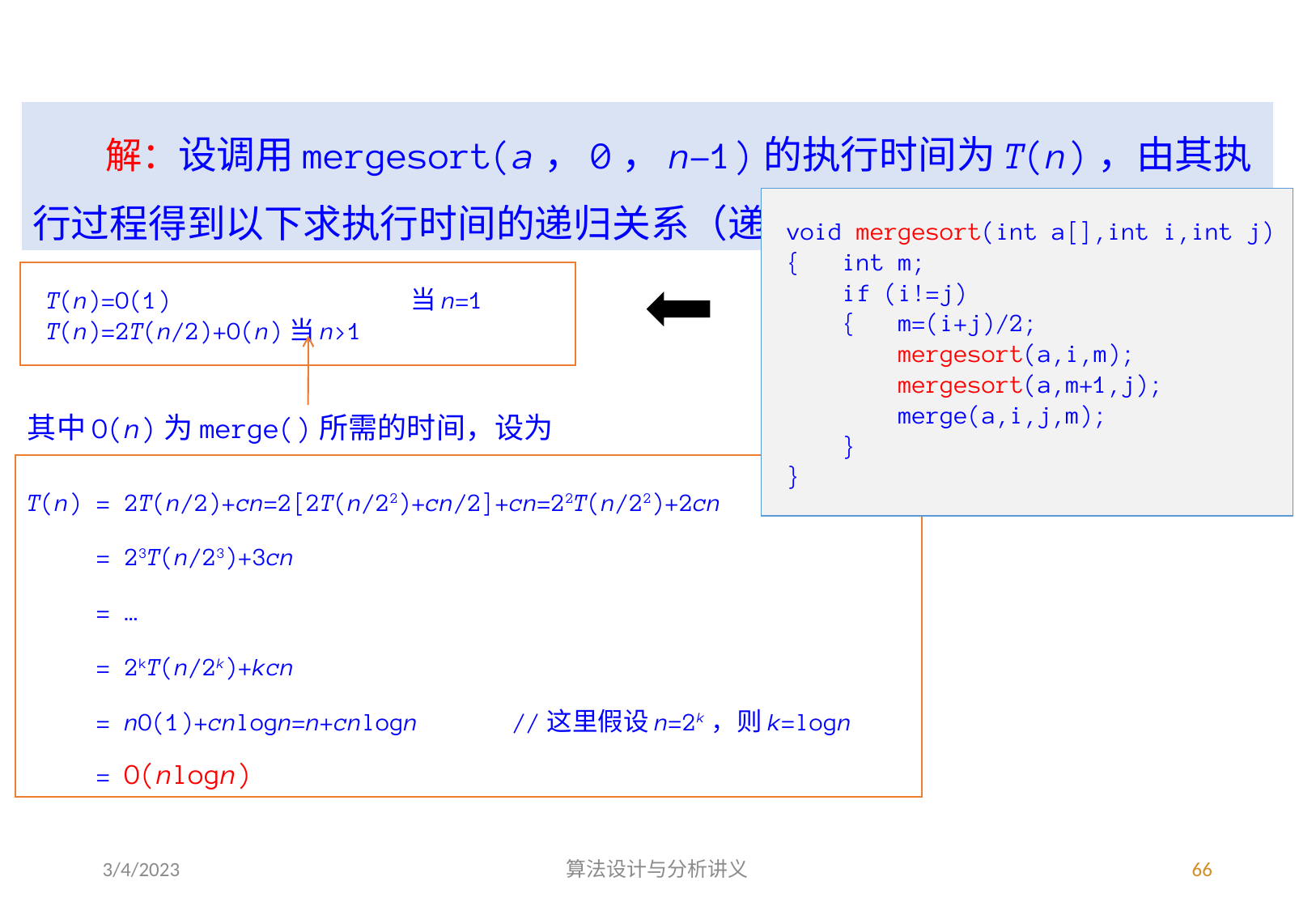

解：设调用mergesort(a，0，n-1)的执行时间为T(n)，由其执行过程得到以下求执行时间的递归关系（递推关系式）：
void mergesort(int a[],int i,int j)
{   int m;
    if (i!=j)
    {   m=(i+j)/2;
        mergesort(a,i,m);
        mergesort(a,m+1,j);
        merge(a,i,j,m);
    }
}
T(n)=O(1)		当n=1
T(n)=2T(n/2)+O(n)	当n>1

其中O(n)为merge()所需的时间，设为cn（c>0）。
T(n) = 2T(n/2)+cn=2[2T(n/22)+cn/2]+cn=22T(n/22)+2cn
     = 23T(n/23)+3cn
     = …
     = 2kT(n/2k)+kcn
     = nO(1)+cnlogn=n+cnlogn	//这里假设n=2k，则k=logn
     = O(nlogn)
3/4/2023
算法设计与分析讲义
66